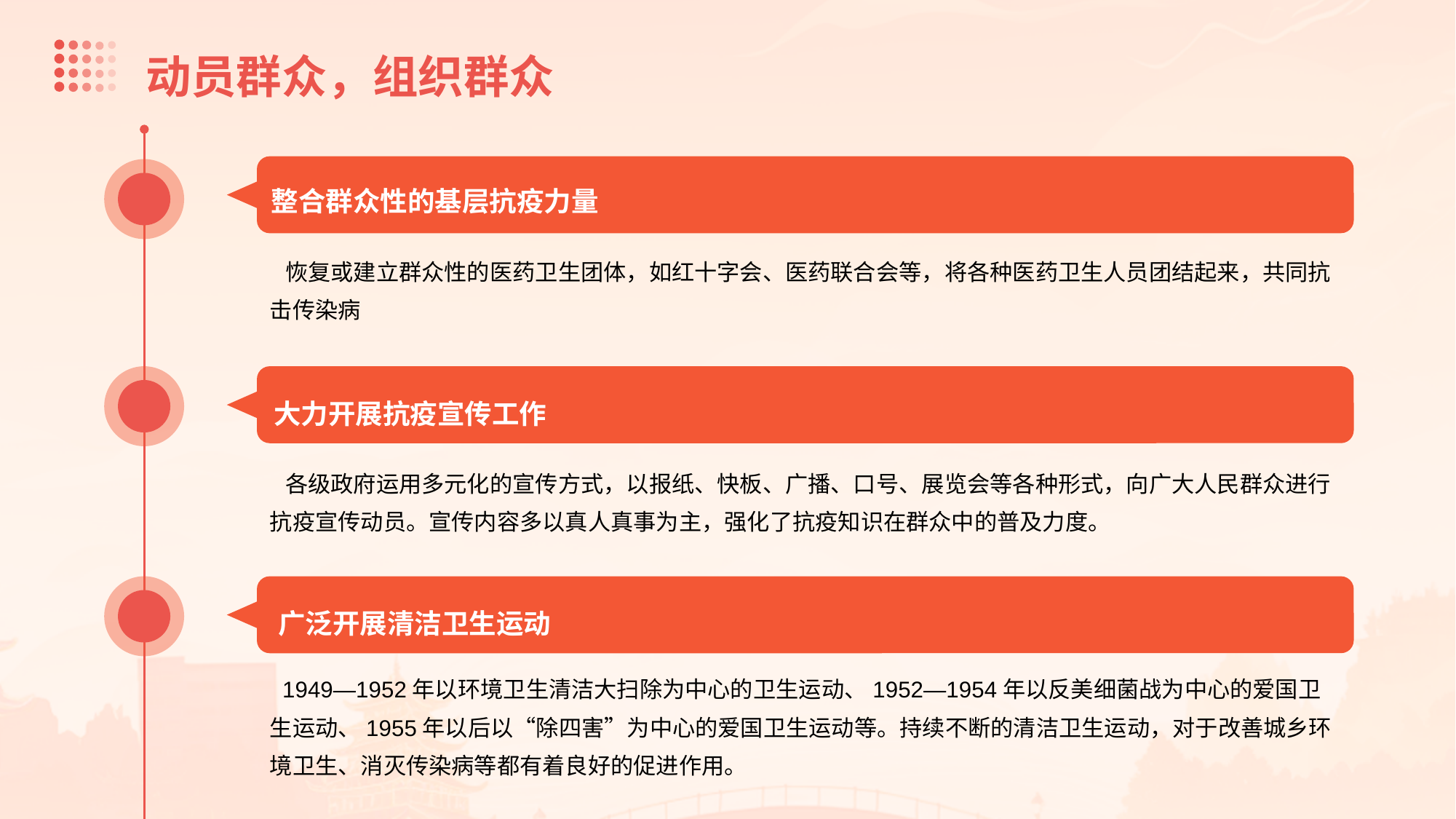

动员群众，组织群众

整合群众性的基层抗疫力量

  恢复或建立群众性的医药卫生团体，如红十字会、医药联合会等，将各种医药卫生人员团结起来，共同抗击传染病

大力开展抗疫宣传工作

  各级政府运用多元化的宣传方式，以报纸、快板、广播、口号、展览会等各种形式，向广大人民群众进行抗疫宣传动员。宣传内容多以真人真事为主，强化了抗疫知识在群众中的普及力度。

广泛开展清洁卫生运动

  1949—1952年以环境卫生清洁大扫除为中心的卫生运动、1952—1954年以反美细菌战为中心的爱国卫生运动、1955年以后以“除四害”为中心的爱国卫生运动等。持续不断的清洁卫生运动，对于改善城乡环境卫生、消灭传染病等都有着良好的促进作用。